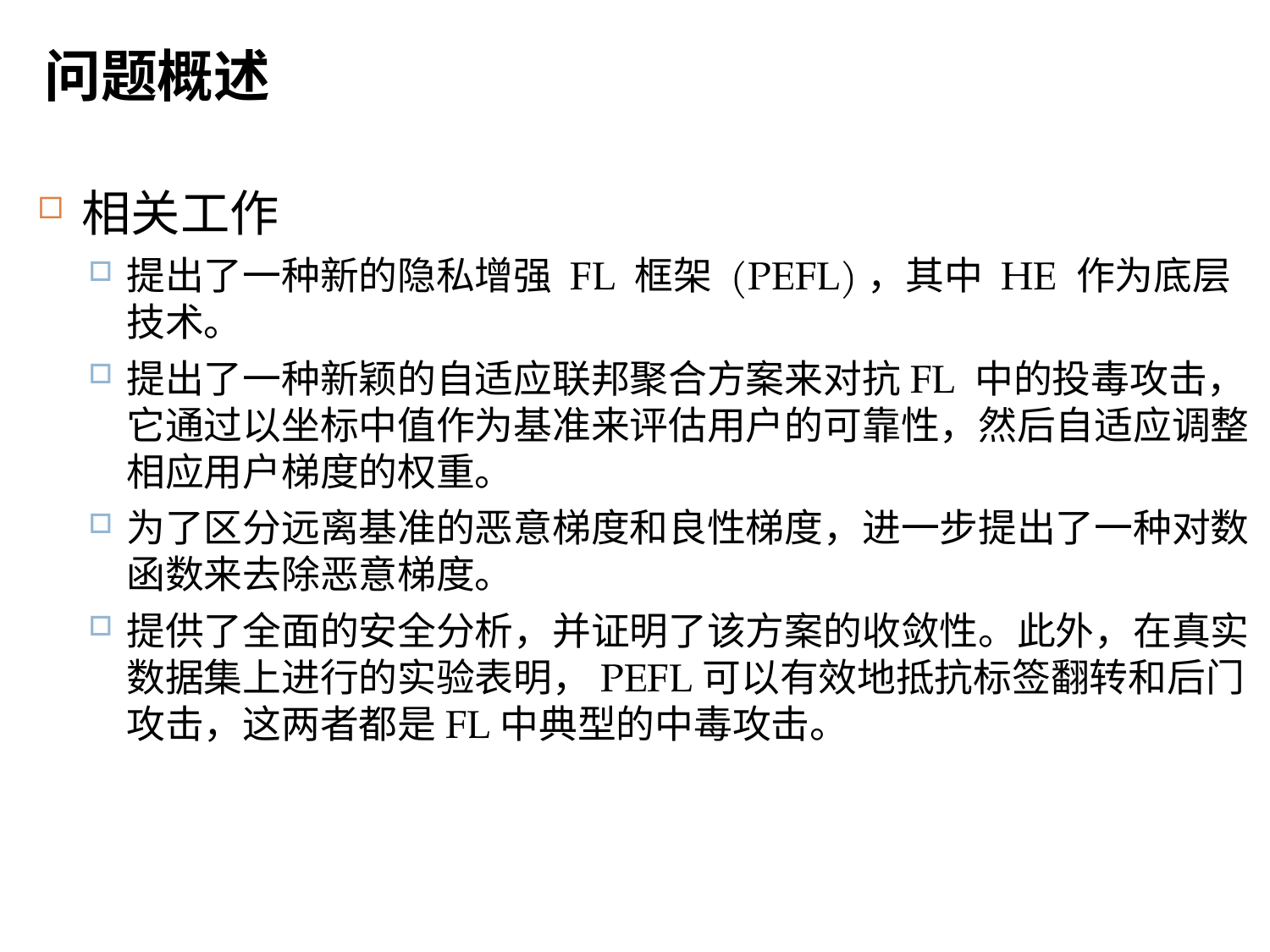

# 问题概述
4
相关工作
提出了一种新的隐私增强 FL 框架 (PEFL)，其中 HE 作为底层技术。
提出了一种新颖的自适应联邦聚合方案来对抗FL 中的投毒攻击，它通过以坐标中值作为基准来评估用户的可靠性，然后自适应调整相应用户梯度的权重。
为了区分远离基准的恶意梯度和良性梯度，进一步提出了一种对数函数来去除恶意梯度。
提供了全面的安全分析，并证明了该方案的收敛性。此外，在真实数据集上进行的实验表明，PEFL可以有效地抵抗标签翻转和后门攻击，这两者都是FL中典型的中毒攻击。